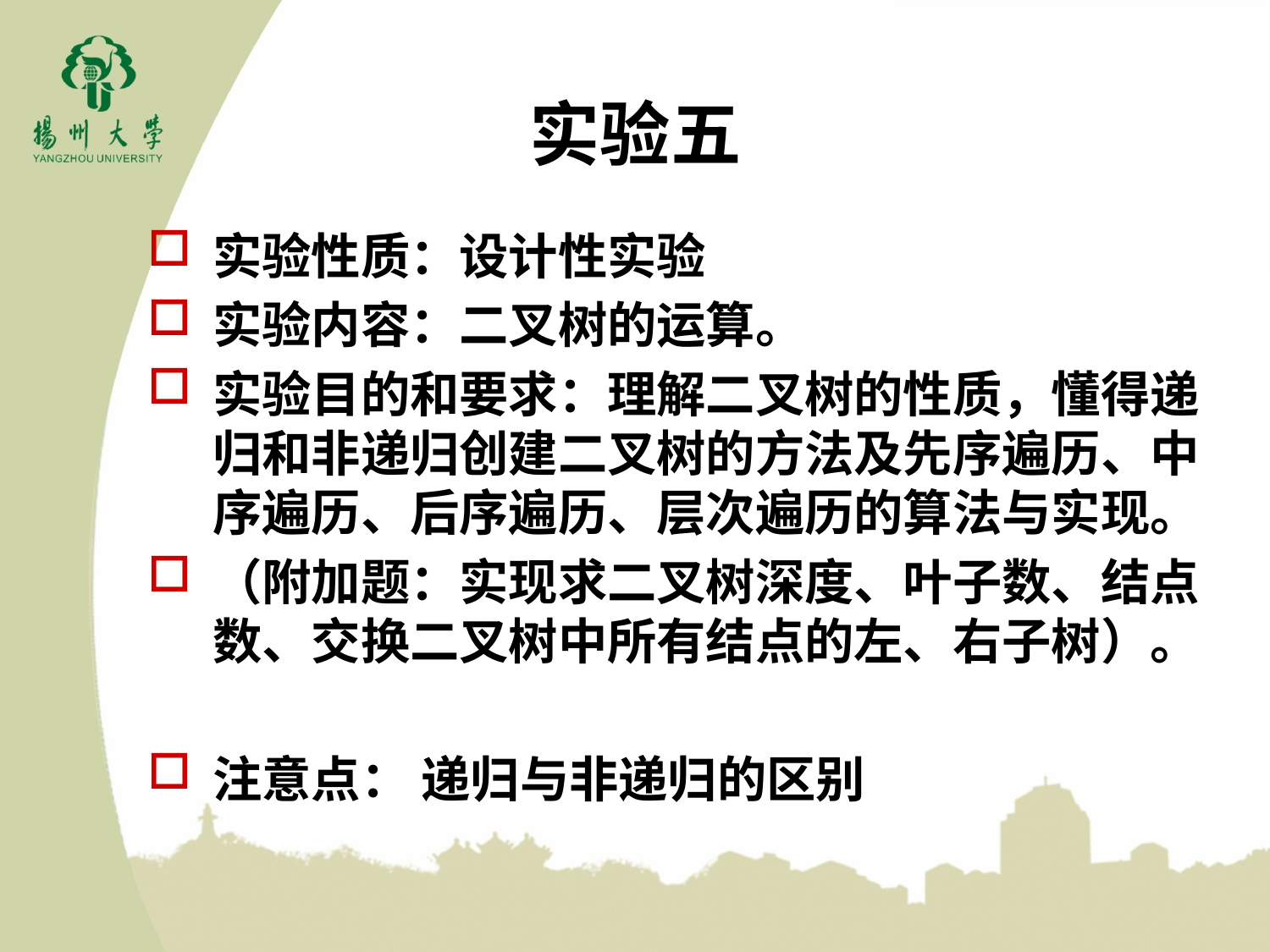

# 实验五
实验性质：设计性实验
实验内容：二叉树的运算。
实验目的和要求：理解二叉树的性质，懂得递归和非递归创建二叉树的方法及先序遍历、中序遍历、后序遍历、层次遍历的算法与实现。
（附加题：实现求二叉树深度、叶子数、结点数、交换二叉树中所有结点的左、右子树）。

注意点： 递归与非递归的区别